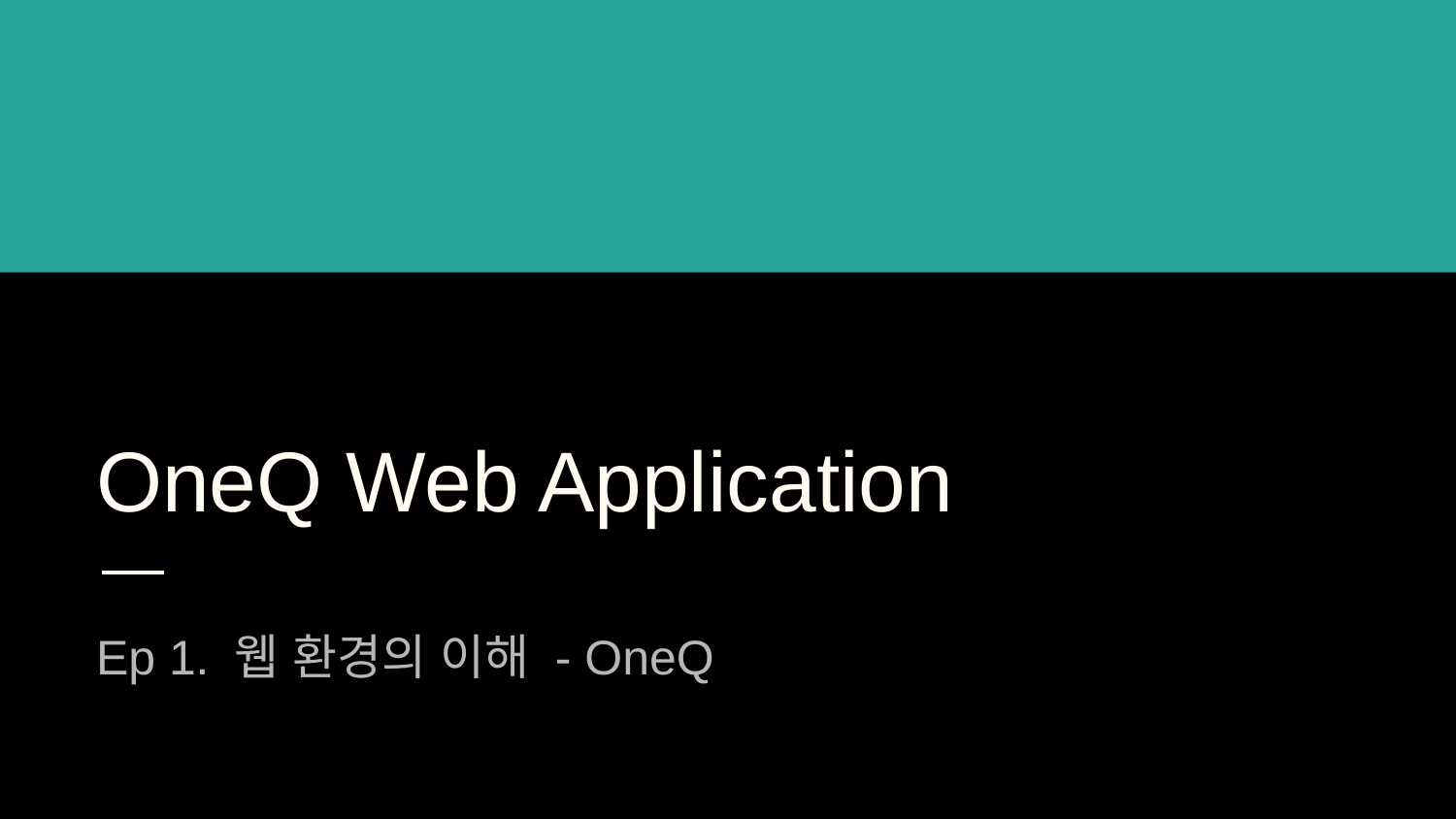

# OneQ Web Application
Ep 1. 웹 환경의 이해 - OneQ